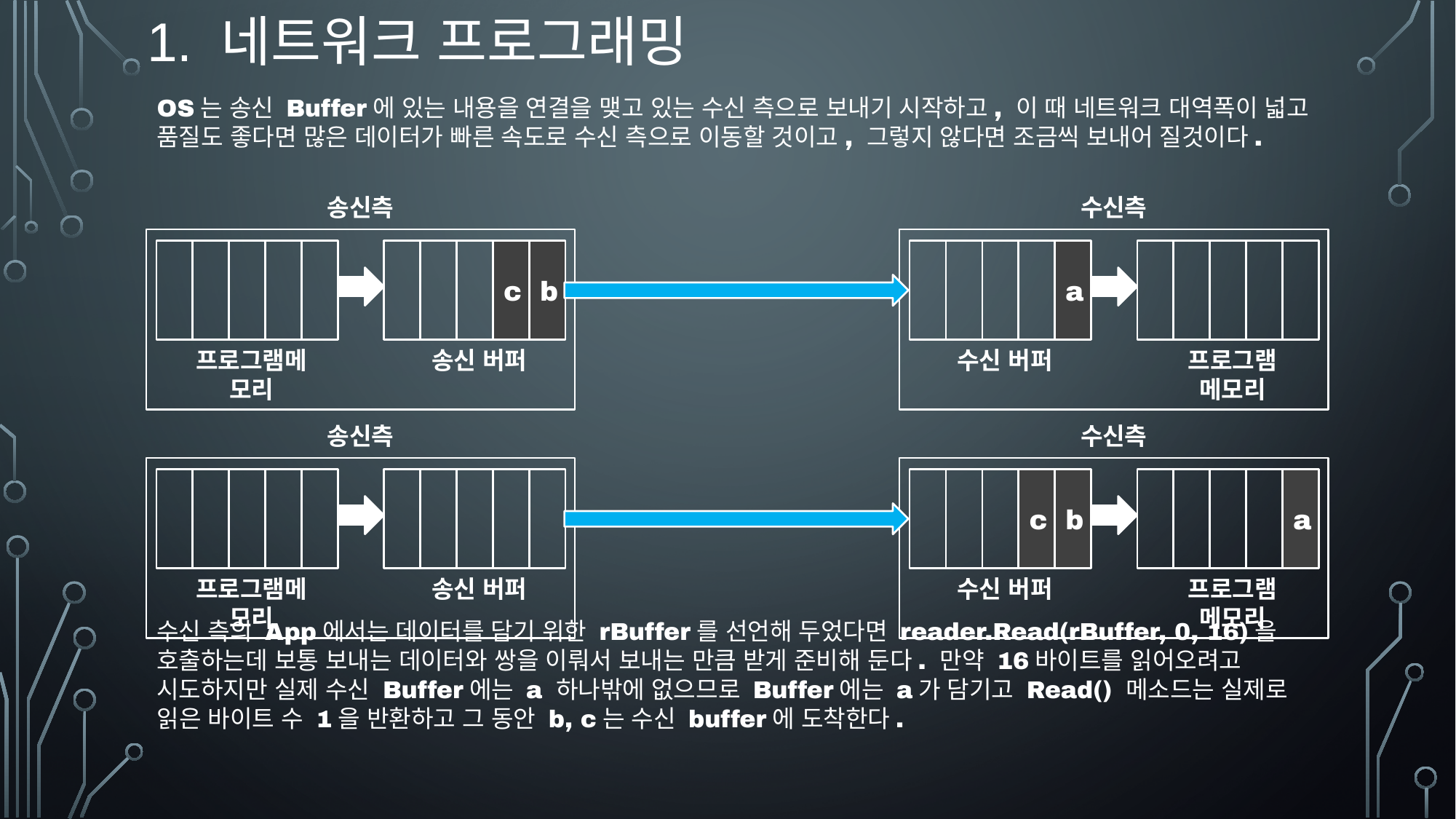

# 1. 네트워크 프로그래밍
OS는 송신 Buffer에 있는 내용을 연결을 맺고 있는 수신 측으로 보내기 시작하고, 이 때 네트워크 대역폭이 넓고 품질도 좋다면 많은 데이터가 빠른 속도로 수신 측으로 이동할 것이고, 그렇지 않다면 조금씩 보내어 질것이다.

수신 측의 App에서는 데이터를 담기 위한 rBuffer를 선언해 두었다면 reader.Read(rBuffer, 0, 16)을 호출하는데 보통 보내는 데이터와 쌍을 이뤄서 보내는 만큼 받게 준비해 둔다. 만약 16바이트를 읽어오려고 시도하지만 실제 수신 Buffer에는 a 하나밖에 없으므로 Buffer에는 a가 담기고 Read() 메소드는 실제로 읽은 바이트 수 1을 반환하고 그 동안 b, c는 수신 buffer에 도착한다.
송신측

프로그램메모리

c
b
송신 버퍼

수신측

a
수신 버퍼

프로그램 메모리

송신측

프로그램메모리

송신 버퍼

수신측

c
b
수신 버퍼

a
프로그램 메모리